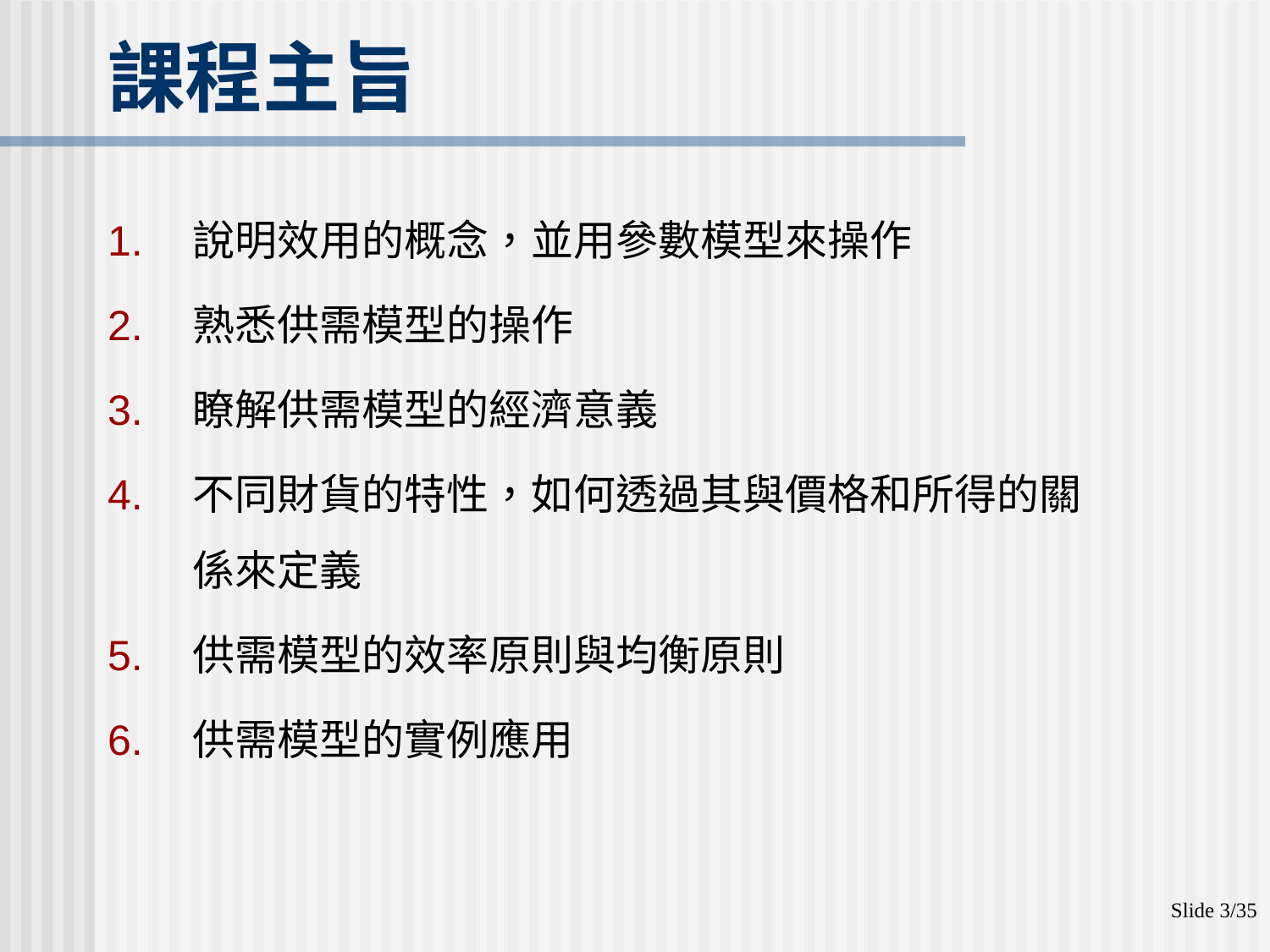

# 課程主旨
說明效用的概念，並用參數模型來操作
熟悉供需模型的操作
瞭解供需模型的經濟意義
不同財貨的特性，如何透過其與價格和所得的關係來定義
供需模型的效率原則與均衡原則
供需模型的實例應用
Slide 3/35